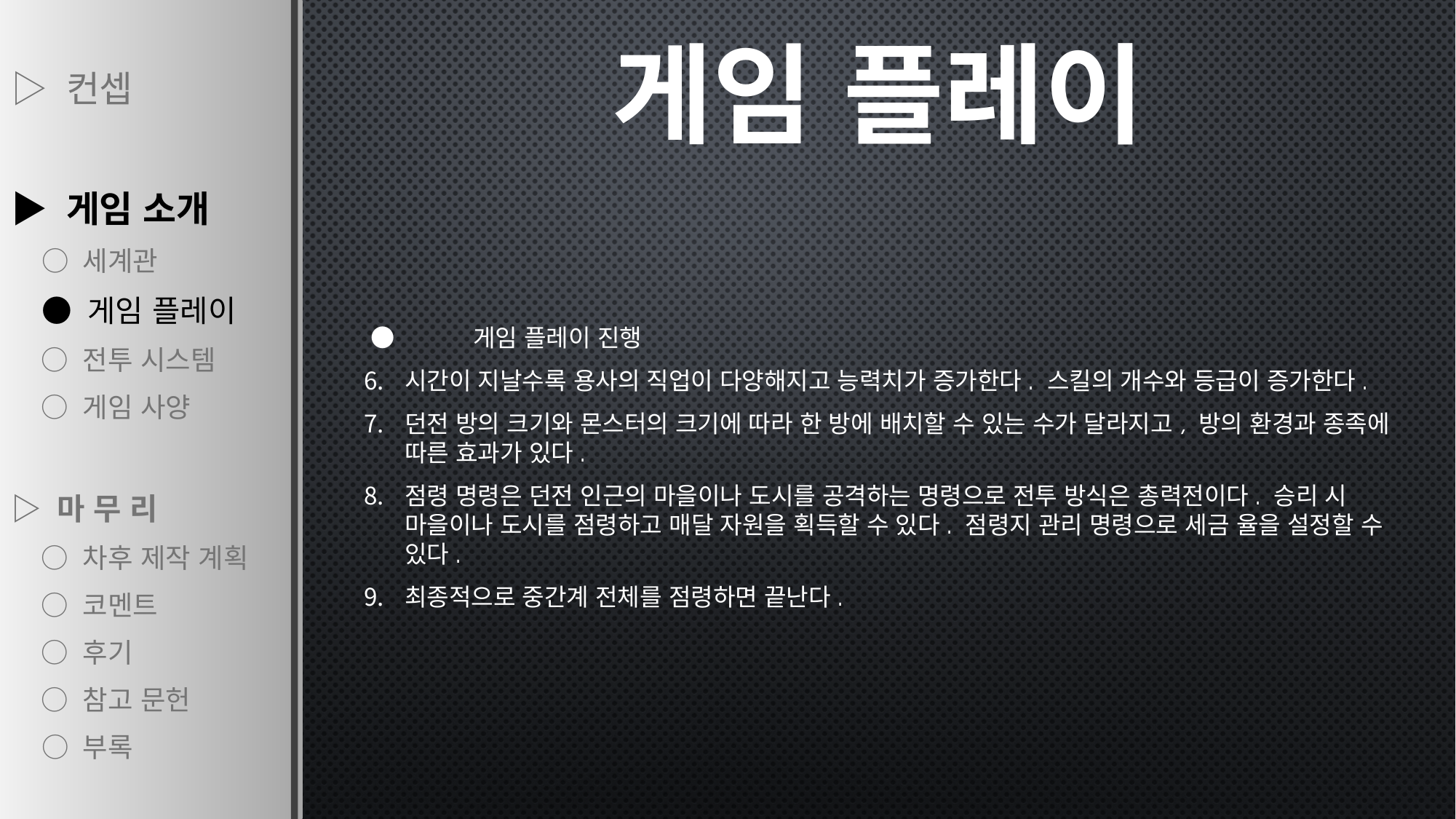

▷ 컨셉

▶ 게임 소개
    ○ 세계관
    ● 게임 플레이
    ○ 전투 시스템
    ○ 게임 사양

▷ 마 무 리
    ○ 차후 제작 계획
    ○ 코멘트
    ○ 후기
    ○ 참고 문헌
    ○ 부록

게임 플레이
 ●	게임 플레이 진행
시간이 지날수록 용사의 직업이 다양해지고 능력치가 증가한다. 스킬의 개수와 등급이 증가한다.
던전 방의 크기와 몬스터의 크기에 따라 한 방에 배치할 수 있는 수가 달라지고, 방의 환경과 종족에 따른 효과가 있다.
점령 명령은 던전 인근의 마을이나 도시를 공격하는 명령으로 전투 방식은 총력전이다. 승리 시 마을이나 도시를 점령하고 매달 자원을 획득할 수 있다. 점령지 관리 명령으로 세금 율을 설정할 수 있다.
최종적으로 중간계 전체를 점령하면 끝난다.